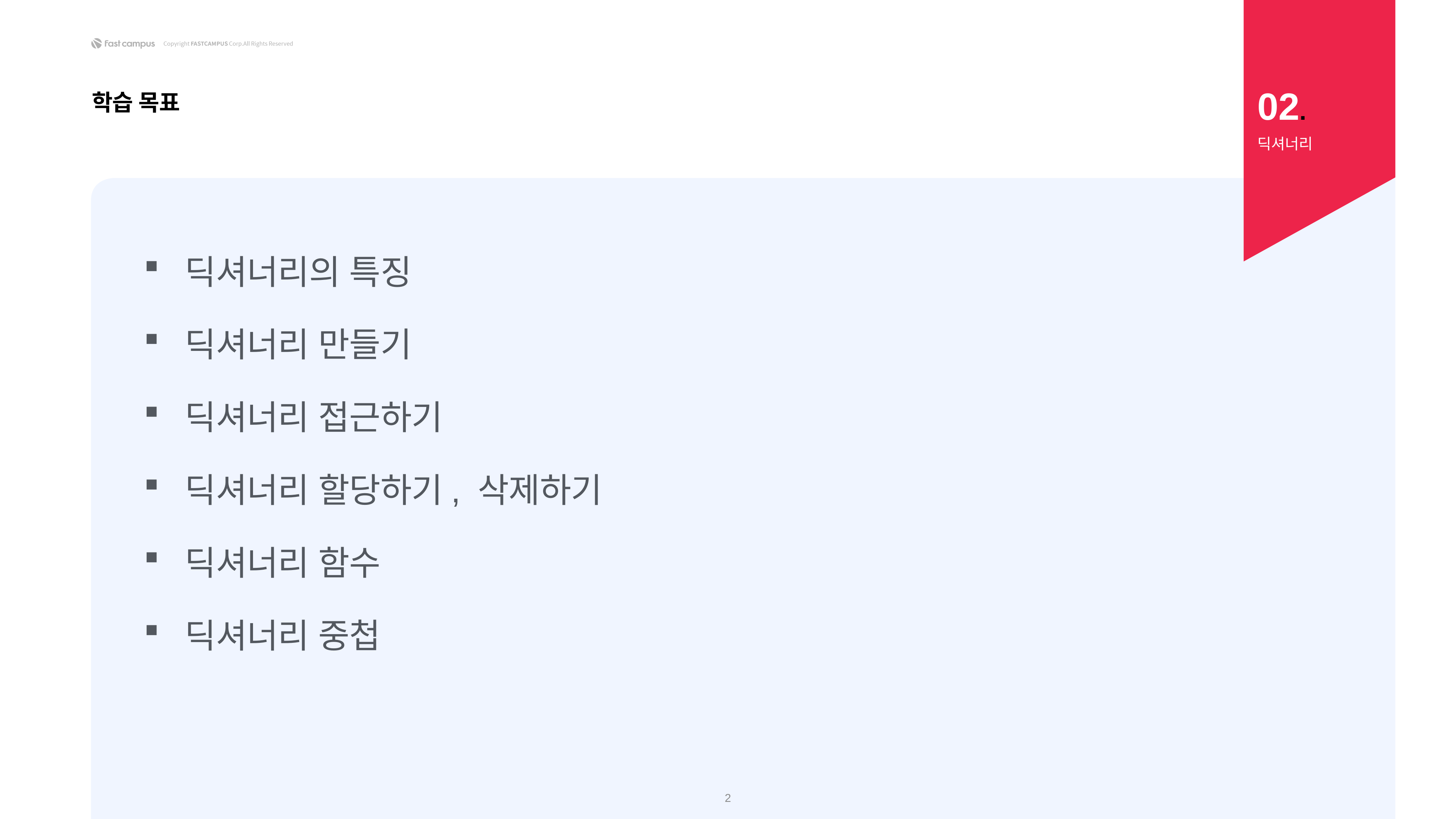

02.
학습 목표
딕셔너리
딕셔너리의 특징
딕셔너리 만들기
딕셔너리 접근하기
딕셔너리 할당하기, 삭제하기
딕셔너리 함수
딕셔너리 중첩
2